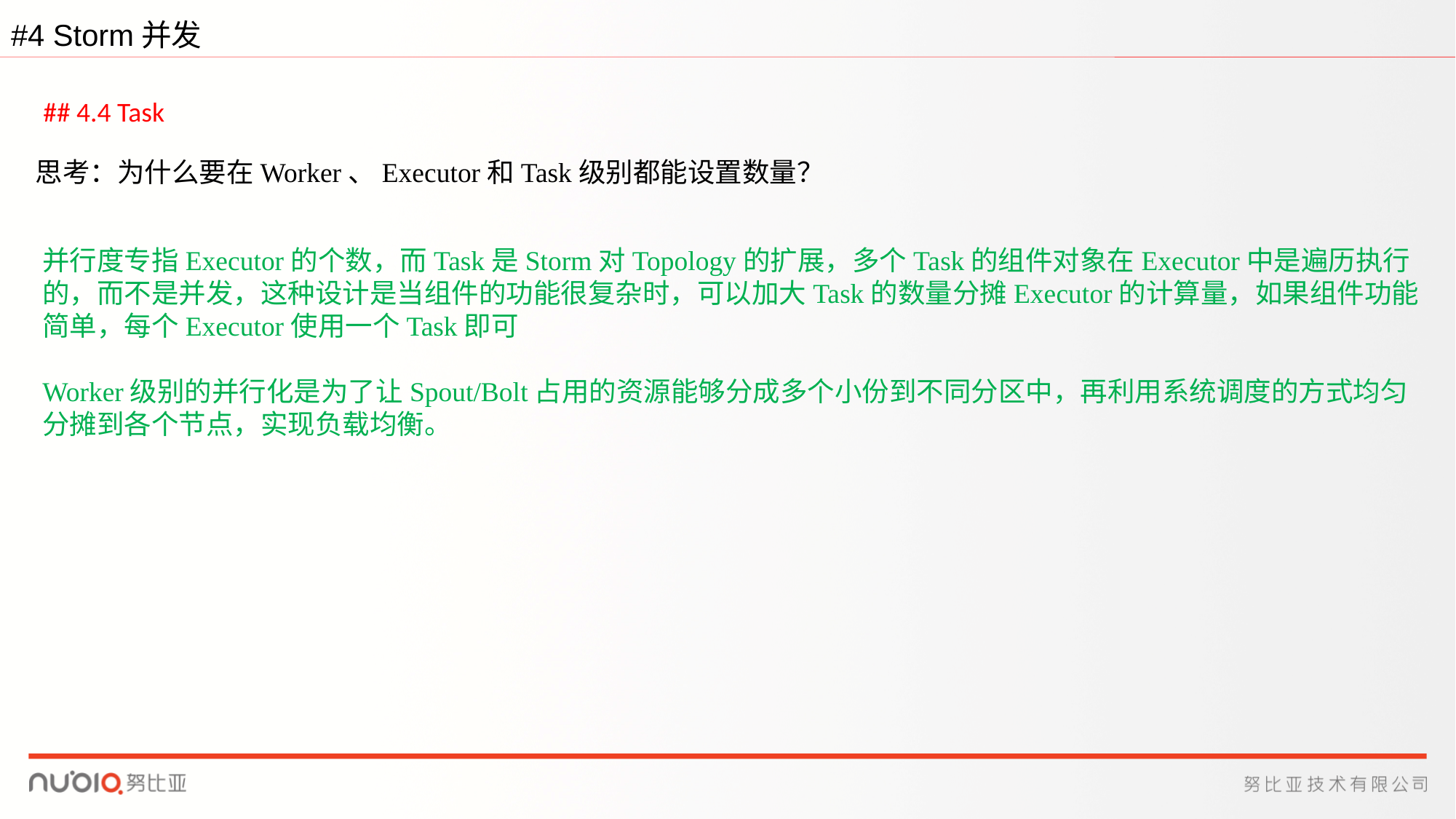

#4 Storm并发

## 4.4 Task
思考：为什么要在Worker、Executor和Task级别都能设置数量？
并行度专指Executor的个数，而Task是Storm对Topology的扩展，多个Task的组件对象在Executor中是遍历执行的，而不是并发，这种设计是当组件的功能很复杂时，可以加大Task的数量分摊Executor的计算量，如果组件功能简单，每个Executor使用一个Task即可

Worker级别的并行化是为了让Spout/Bolt占用的资源能够分成多个小份到不同分区中，再利用系统调度的方式均匀分摊到各个节点，实现负载均衡。